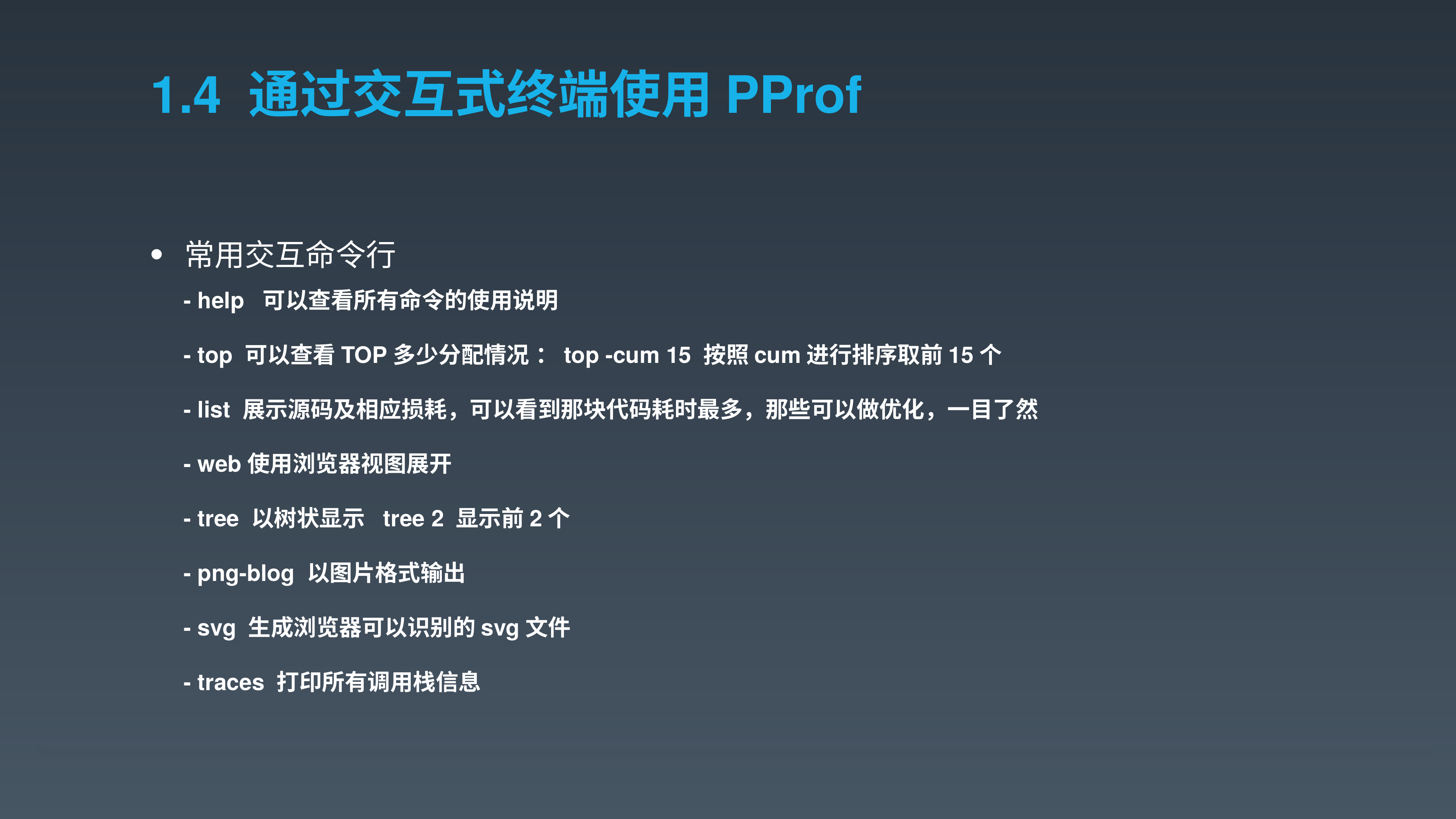

# 1.4 通过交互式终端使用PProf
常用交互命令行
- help  可以查看所有命令的使用说明

- top 可以查看TOP多少分配情况 ：top -cum 15 按照cum进行排序取前15个

- list 展示源码及相应损耗，可以看到那块代码耗时最多，那些可以做优化，一目了然

- web使用浏览器视图展开

- tree 以树状显示  tree 2 显示前2个

- png-blog 以图片格式输出

- svg 生成浏览器可以识别的svg文件

- traces 打印所有调用栈信息